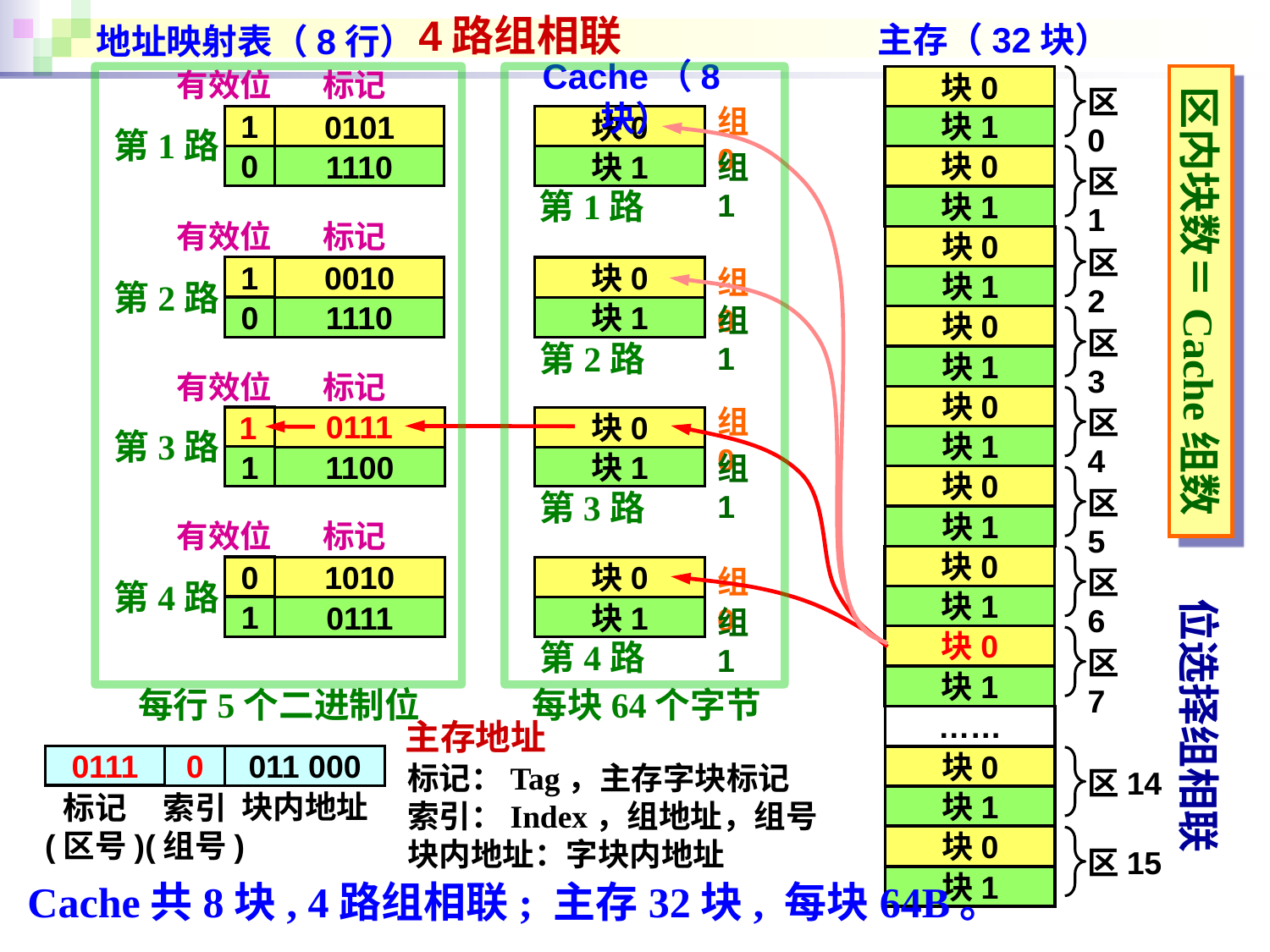

4路组相联
主存（32块）
地址映射表（8行）
Cache（8块）

有效位
标记
块0

区0
组0
1
块1
0101
块0
第1路

组1
0
块0
1110
块1

区1
第1路
块1
有效位
标记
块0

区2
组0
1
0010
块0
块1
区内块数＝Cache组数
第2路

组1
0
1110
块1
块0

区3
第2路
块1
有效位
标记
块0

组0
区4
0
0110
块0
0111
1
第3路

块1
组1
1
1100
块1
块0

区5
第3路
块1
有效位
标记
块0

组0
0
区6
1010
块0
第4路

块1
组1
1
0111
块1
块0

第4路
区7
块1
每行5个二进制位
每块64个字节
位选择组相联
……
主存地址
0111
0
011 000
块0

标记：Tag，主存字块标记
索引：Index，组地址，组号
块内地址：字块内地址
区14
标记
(区号)
索引
(组号)
块内地址
块1
块0

区15
Cache共8块, 4路组相联; 主存32块, 每块64B。
块1